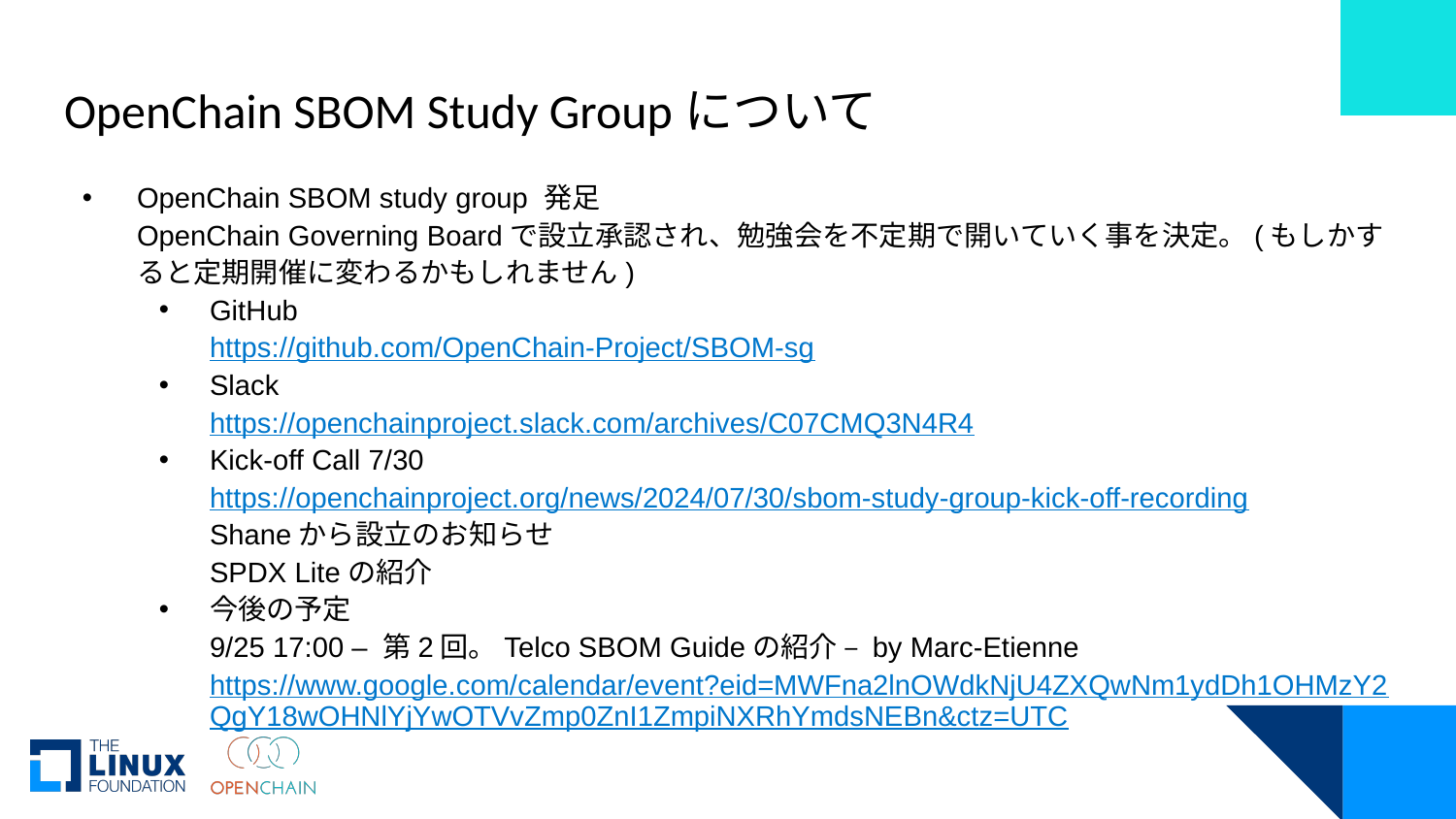

# OpenChain SBOM Study Groupについて
OpenChain SBOM study group 発足
OpenChain Governing Boardで設立承認され、勉強会を不定期で開いていく事を決定。(もしかすると定期開催に変わるかもしれません)
GitHub
https://github.com/OpenChain-Project/SBOM-sg
Slack
https://openchainproject.slack.com/archives/C07CMQ3N4R4
Kick-off Call 7/30
https://openchainproject.org/news/2024/07/30/sbom-study-group-kick-off-recording
Shaneから設立のお知らせ
SPDX Liteの紹介
今後の予定
9/25 17:00 – 第2回。Telco SBOM Guideの紹介 – by Marc-Etienne
https://www.google.com/calendar/event?eid=MWFna2lnOWdkNjU4ZXQwNm1ydDh1OHMzY2QgY18wOHNlYjYwOTVvZmp0ZnI1ZmpiNXRhYmdsNEBn&ctz=UTC